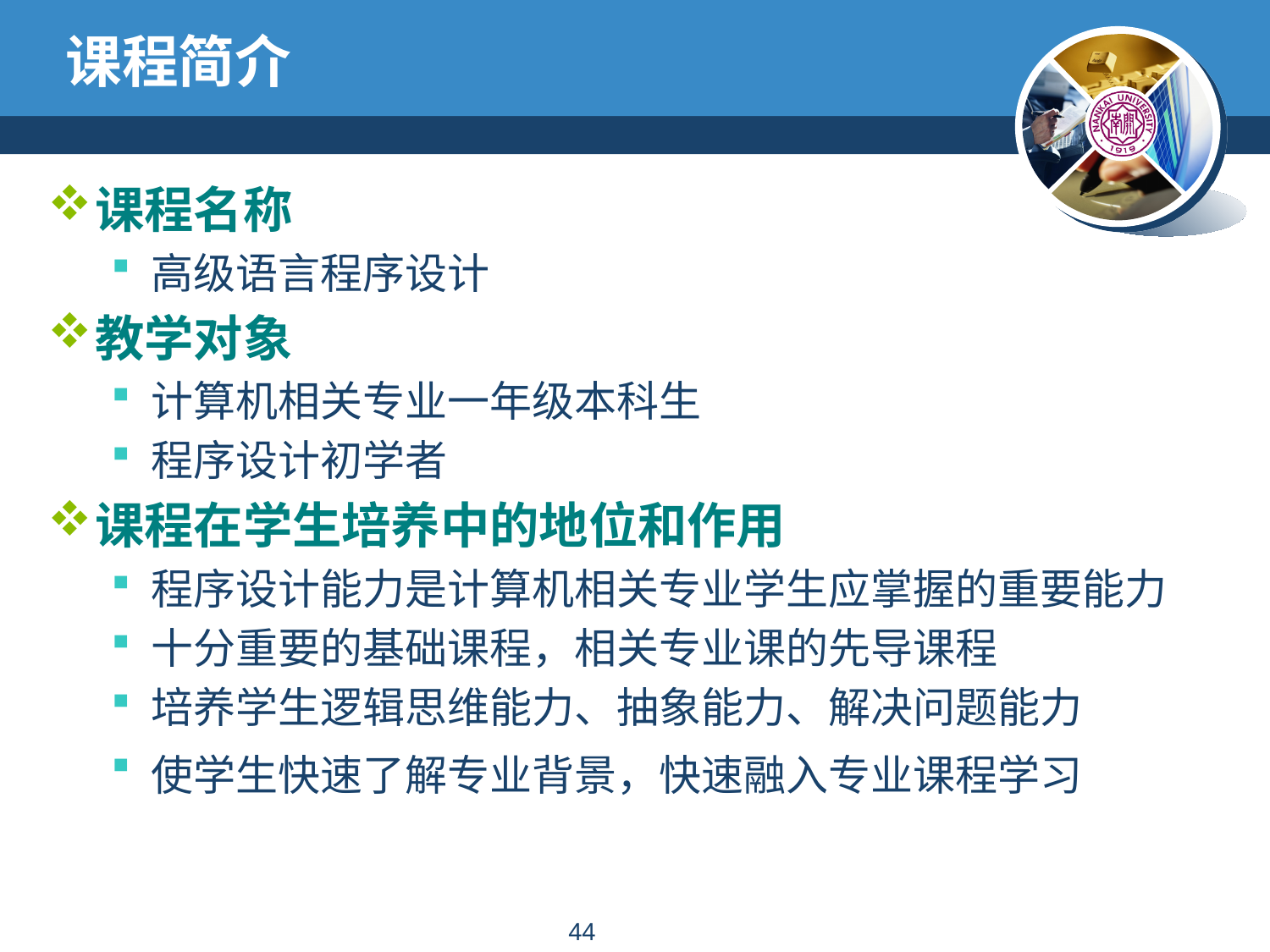

# 课程简介
课程名称
高级语言程序设计
教学对象
计算机相关专业一年级本科生
程序设计初学者
课程在学生培养中的地位和作用
程序设计能力是计算机相关专业学生应掌握的重要能力
十分重要的基础课程，相关专业课的先导课程
培养学生逻辑思维能力、抽象能力、解决问题能力
使学生快速了解专业背景，快速融入专业课程学习

44